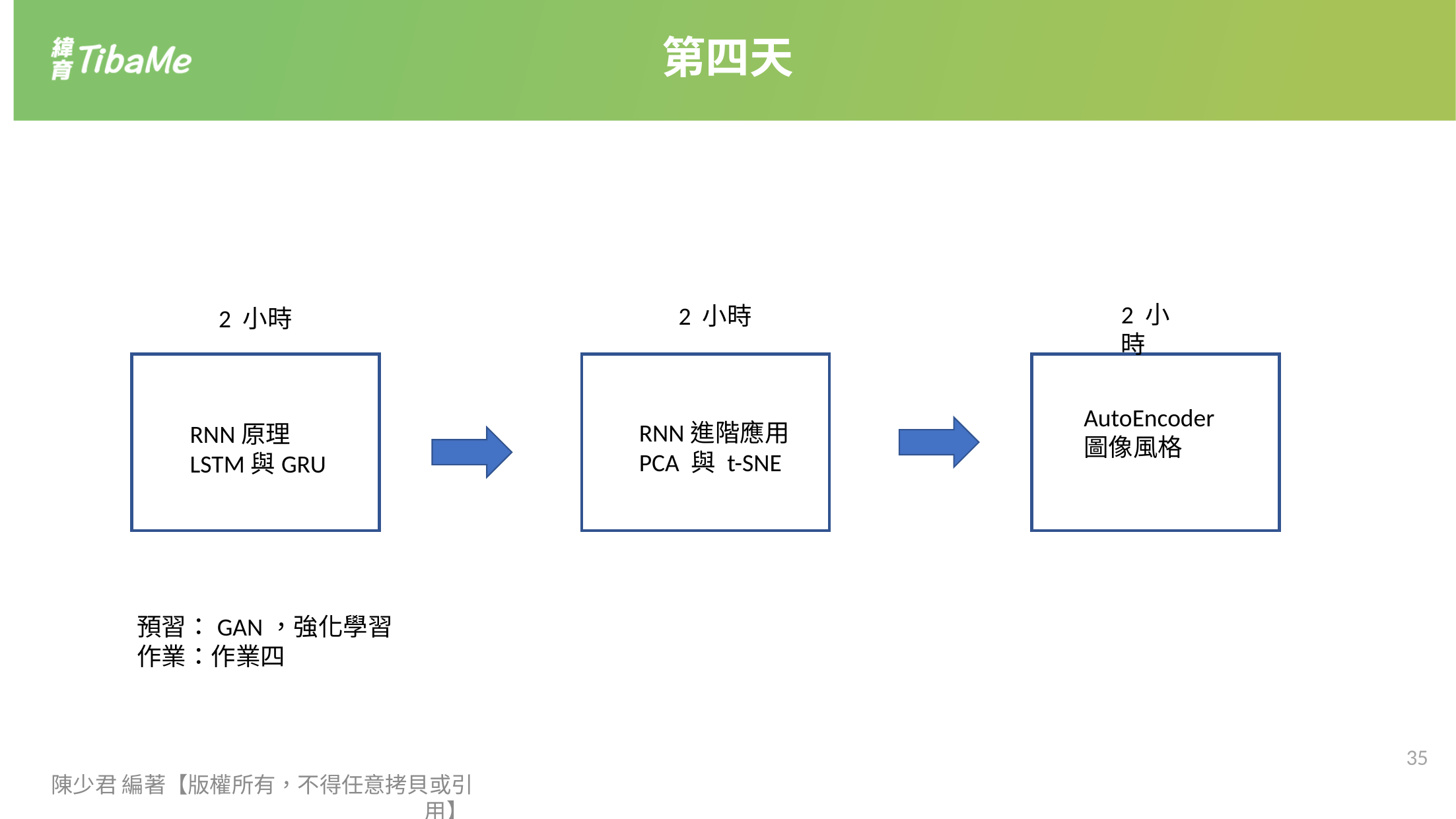

第四天
2 小時
2 小時
2 小時

AutoEncoder
圖像風格
RNN進階應用
PCA 與 t-SNE
RNN原理
LSTM與GRU

預習：GAN，強化學習
作業：作業四